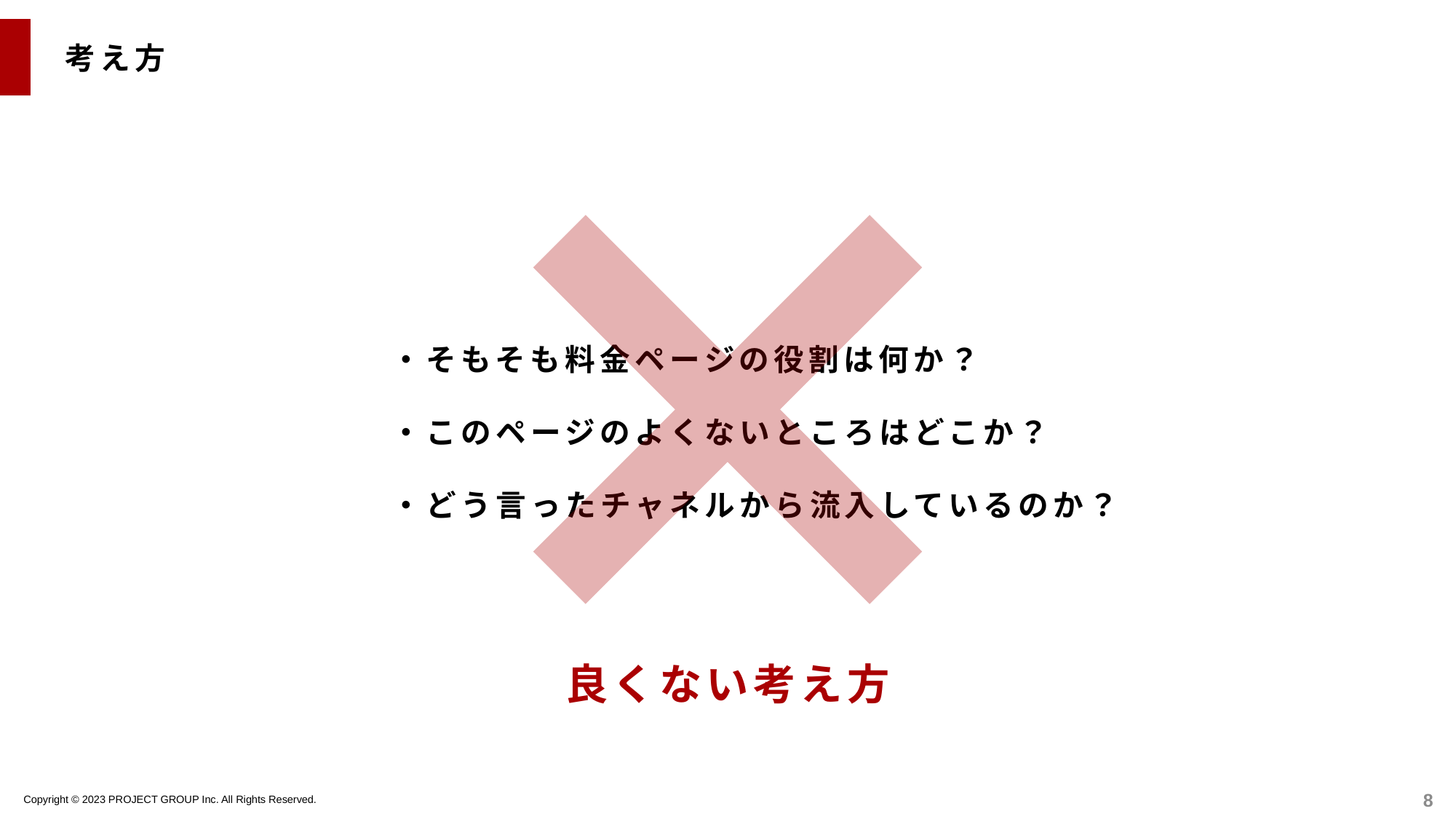

考え方

・そもそも料金ページの役割は何か？
・このページのよくないところはどこか？
・どう言ったチャネルから流入しているのか？
良くない考え方
8
Copyright © 2023 PROJECT GROUP Inc. All Rights Reserved.